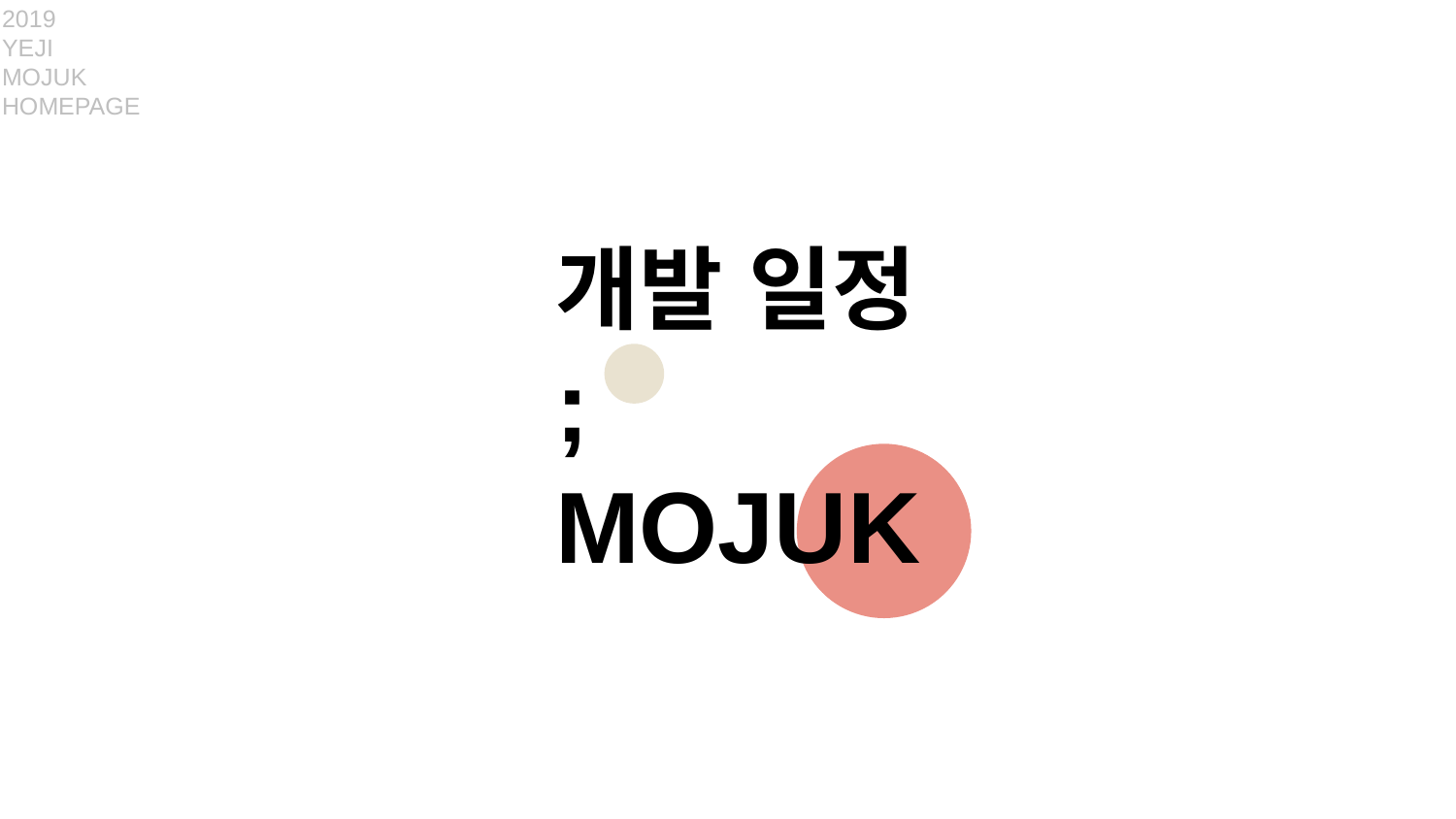

2019
YEJI
MOJUK
HOMEPAGE
개발 일정
;
MOJUK